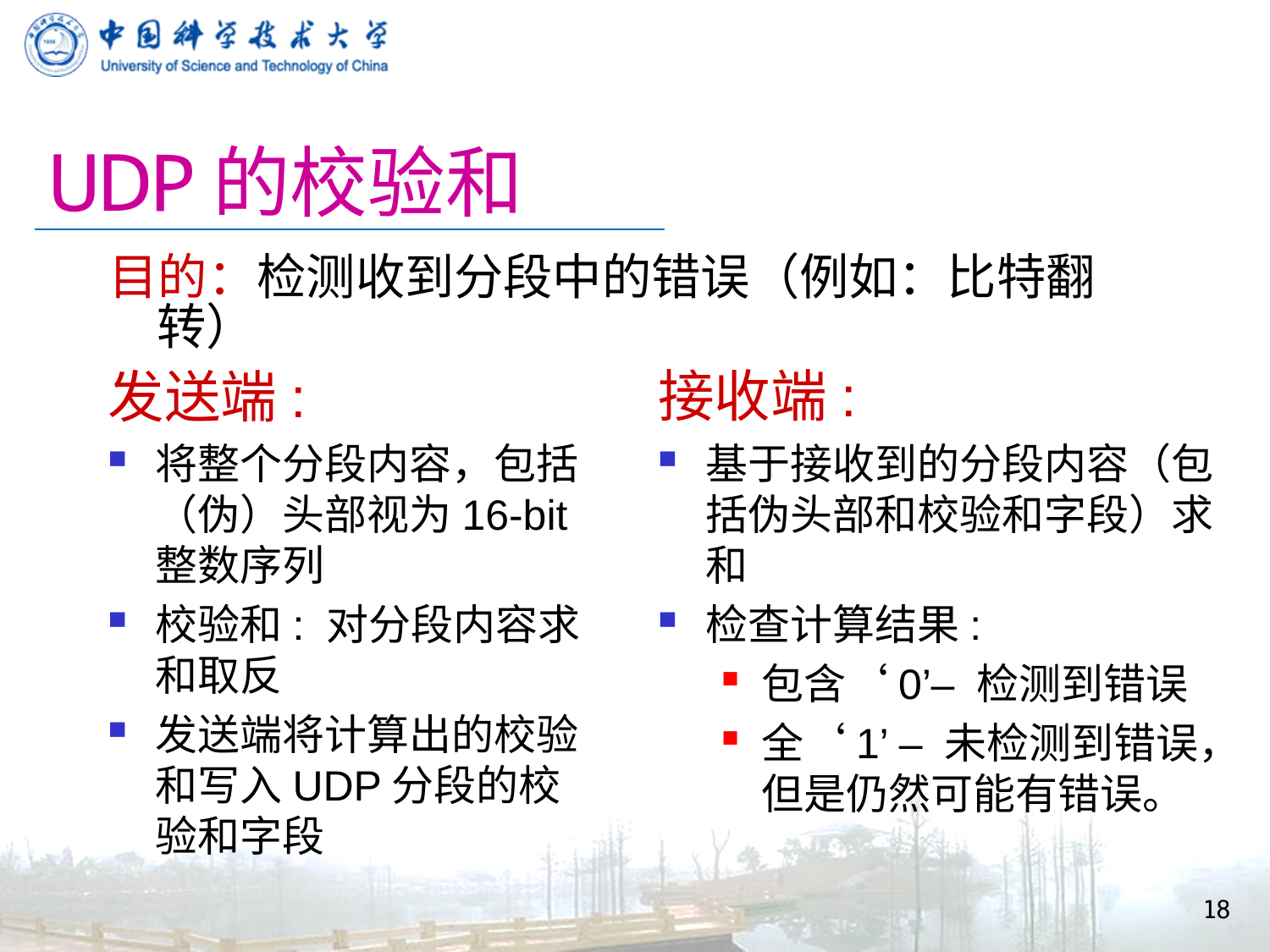

# UDP的校验和
目的：检测收到分段中的错误（例如：比特翻转）

接收端:
基于接收到的分段内容（包括伪头部和校验和字段）求和
检查计算结果:
包含‘0’– 检测到错误
全‘1’ – 未检测到错误，但是仍然可能有错误。

发送端:
将整个分段内容，包括（伪）头部视为16-bit整数序列
校验和: 对分段内容求和取反
发送端将计算出的校验和写入UDP分段的校验和字段

18